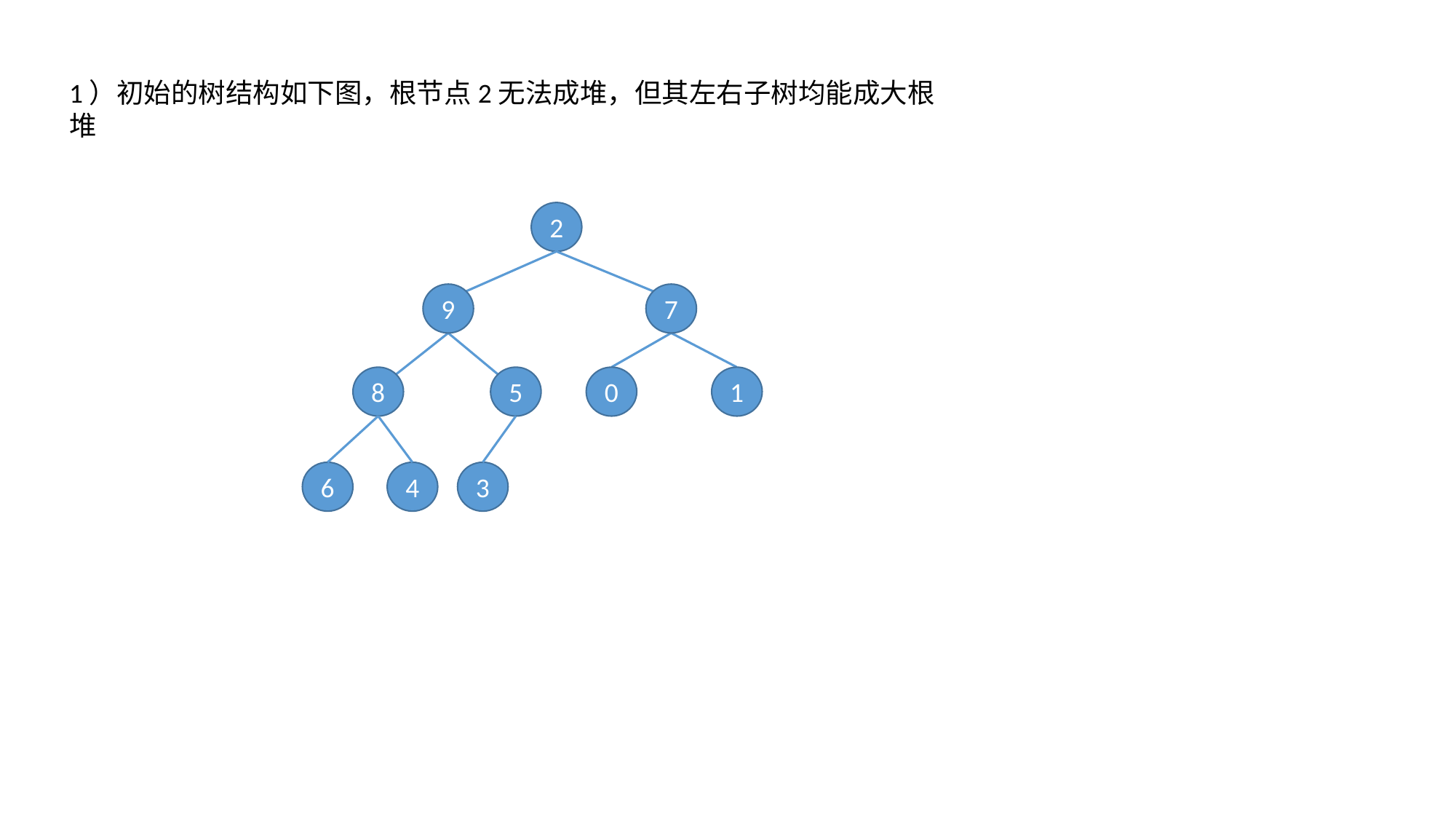

1）初始的树结构如下图，根节点2无法成堆，但其左右子树均能成大根堆
2
9
7
8
5
0
1
6
4
3